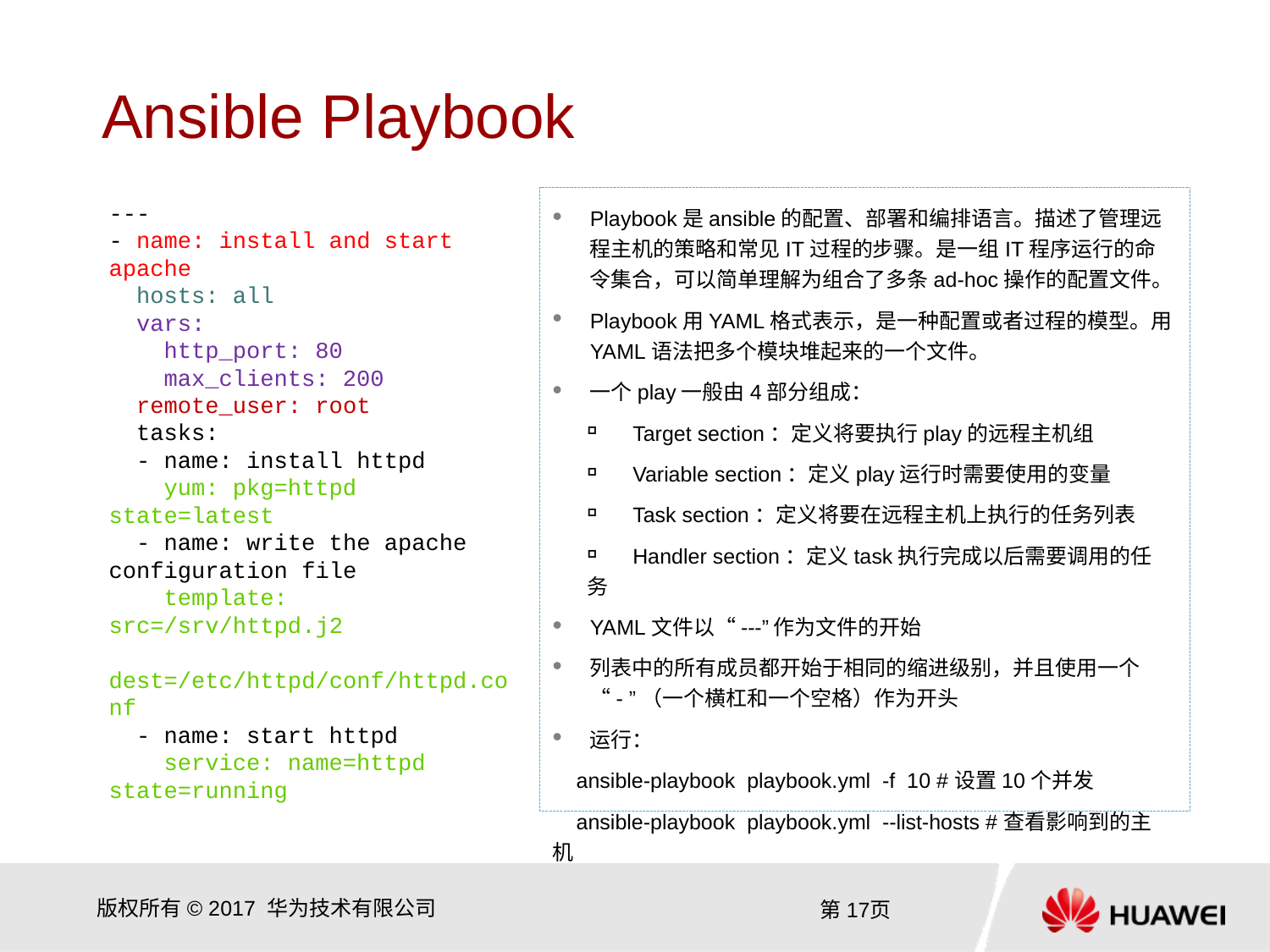

# Ansible Playbook

---
- name: install and start apache
  hosts: all
  vars:
    http_port: 80
    max_clients: 200
  remote_user: root
  tasks:
  - name: install httpd
    yum: pkg=httpd state=latest
  - name: write the apache configuration file
    template: src=/srv/httpd.j2
       dest=/etc/httpd/conf/httpd.conf
  - name: start httpd
    service: name=httpd state=running
Playbook是ansible的配置、部署和编排语言。描述了管理远程主机的策略和常见IT过程的步骤。是一组IT程序运行的命令集合，可以简单理解为组合了多条ad-hoc操作的配置文件。
Playbook用YAML格式表示，是一种配置或者过程的模型。用YAML语法把多个模块堆起来的一个文件。
一个play一般由4部分组成：
      Target section：定义将要执行play的远程主机组
      Variable section：定义play运行时需要使用的变量
      Task section：定义将要在远程主机上执行的任务列表
      Handler section：定义task执行完成以后需要调用的任务
YAML文件以“---”作为文件的开始
列表中的所有成员都开始于相同的缩进级别，并且使用一个“- ”（一个横杠和一个空格）作为开头
运行：
    ansible-playbook  playbook.yml  -f  10 #设置10个并发
    ansible-playbook  playbook.yml  --list-hosts #查看影响到的主机